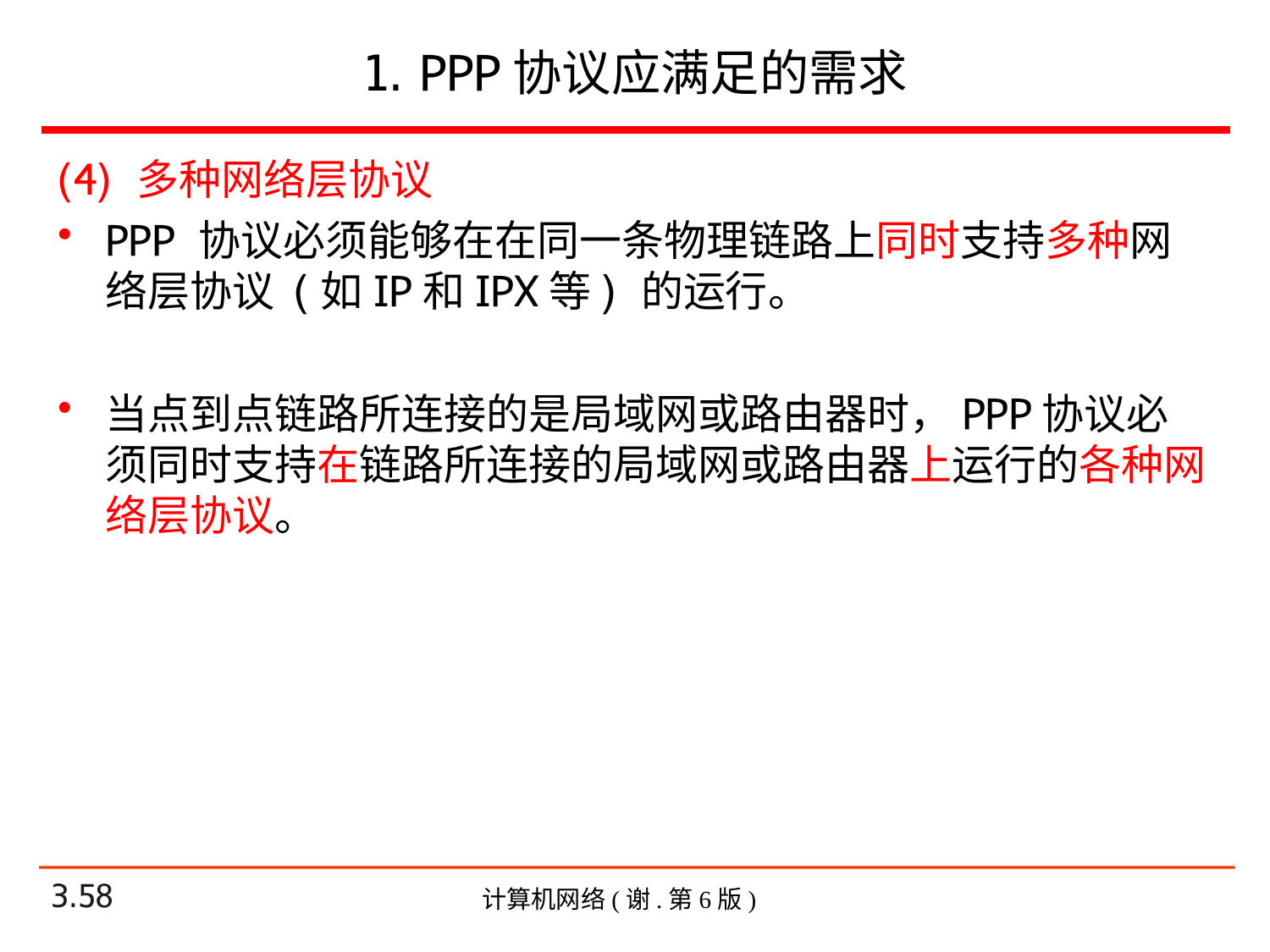

# 1. PPP协议应满足的需求
(4) 多种网络层协议
PPP 协议必须能够在在同一条物理链路上同时支持多种网络层协议 (如IP和IPX等) 的运行。

当点到点链路所连接的是局域网或路由器时，PPP协议必须同时支持在链路所连接的局域网或路由器上运行的各种网络层协议。